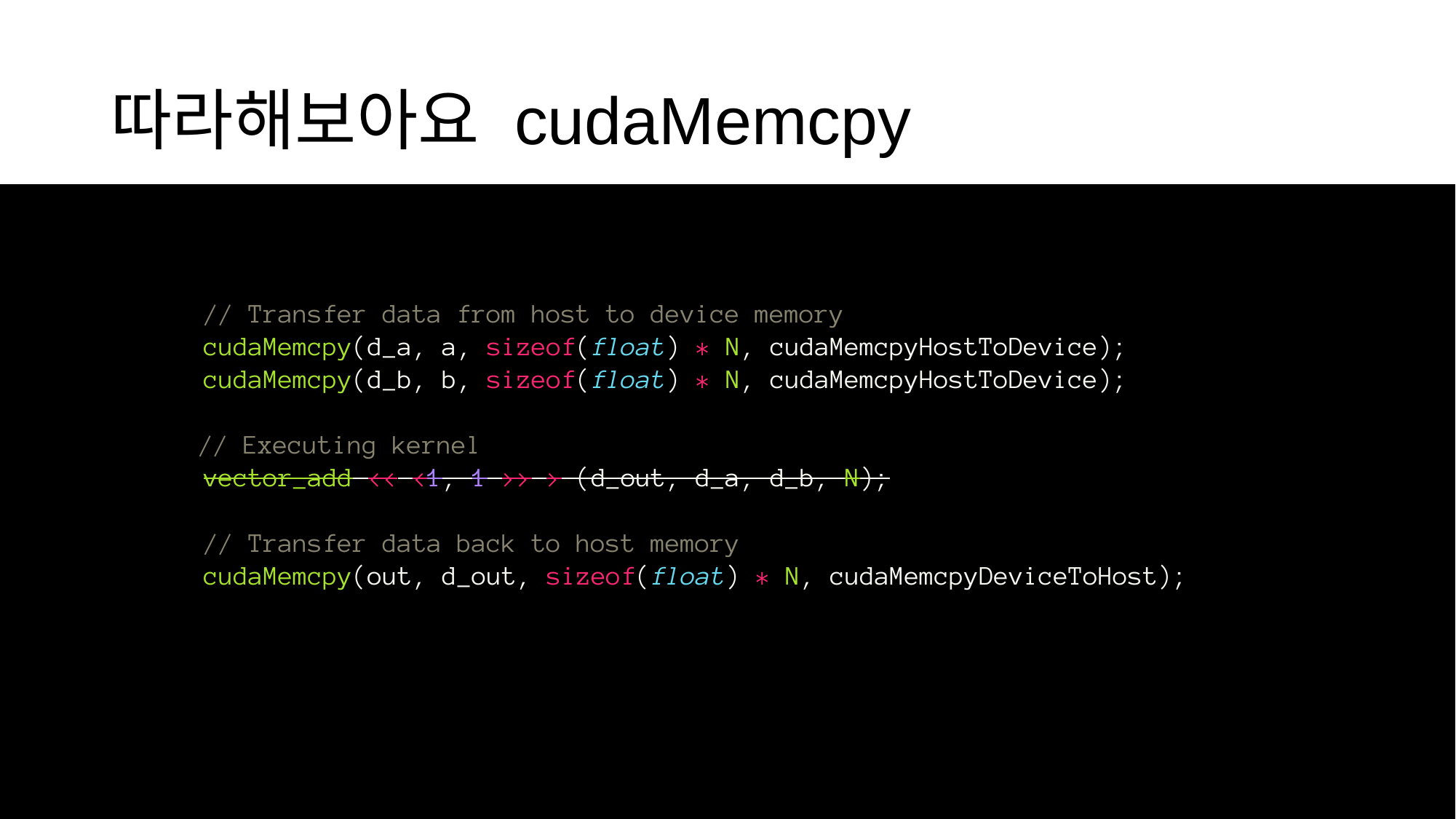

# 따라해보아요 cudaMemcpy

    // Transfer data from host to device memory
    cudaMemcpy(d_a, a, sizeof(float) * N, cudaMemcpyHostToDevice);
    cudaMemcpy(d_b, b, sizeof(float) * N, cudaMemcpyHostToDevice);

// Executing kernel
    vector_add << <1, 1 >> > (d_out, d_a, d_b, N);
    // Transfer data back to host memory
    cudaMemcpy(out, d_out, sizeof(float) * N, cudaMemcpyDeviceToHost);